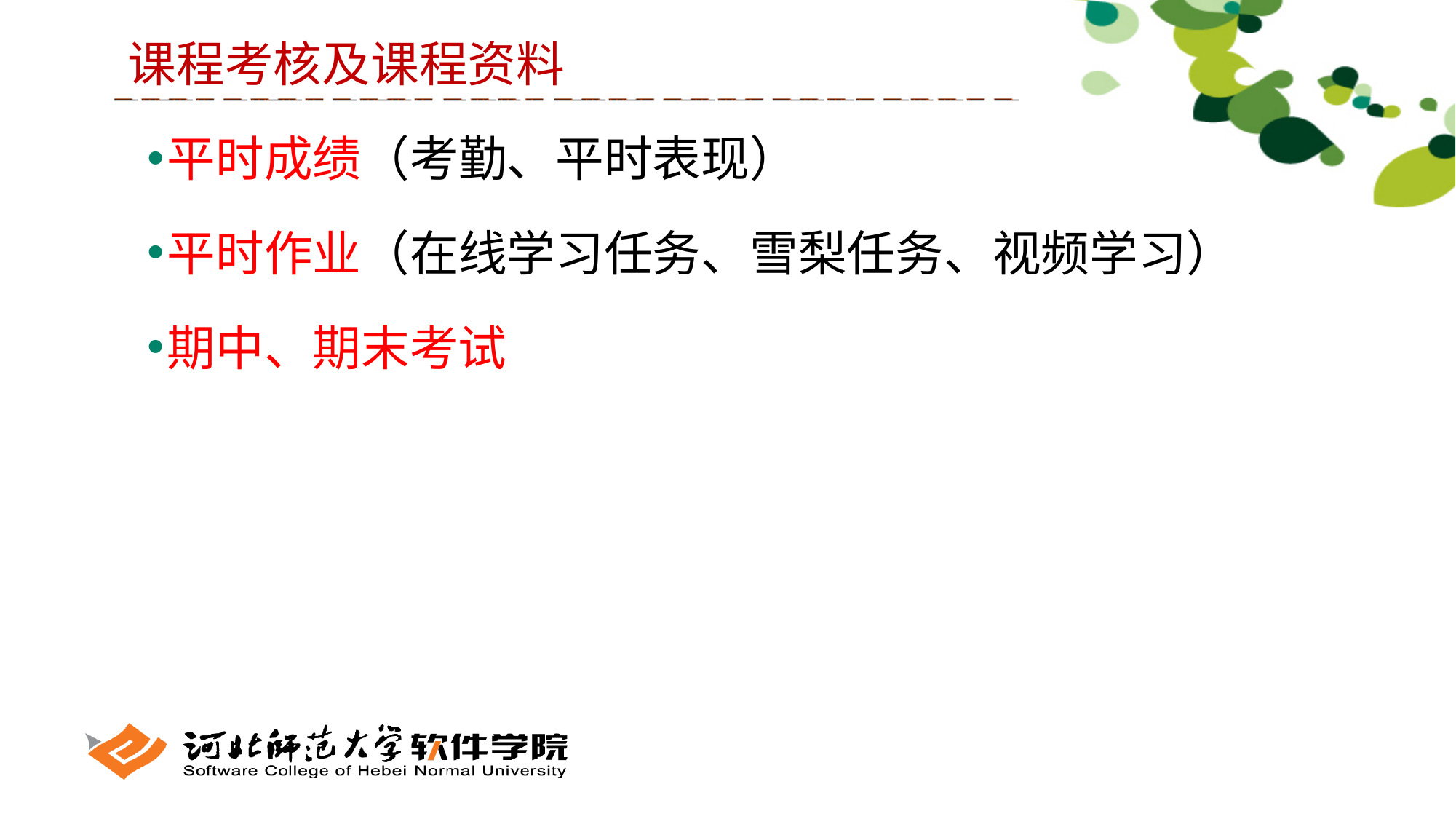

课程考核及课程资料

平时成绩（考勤、平时表现）
平时作业（在线学习任务、雪梨任务、视频学习）
期中、期末考试